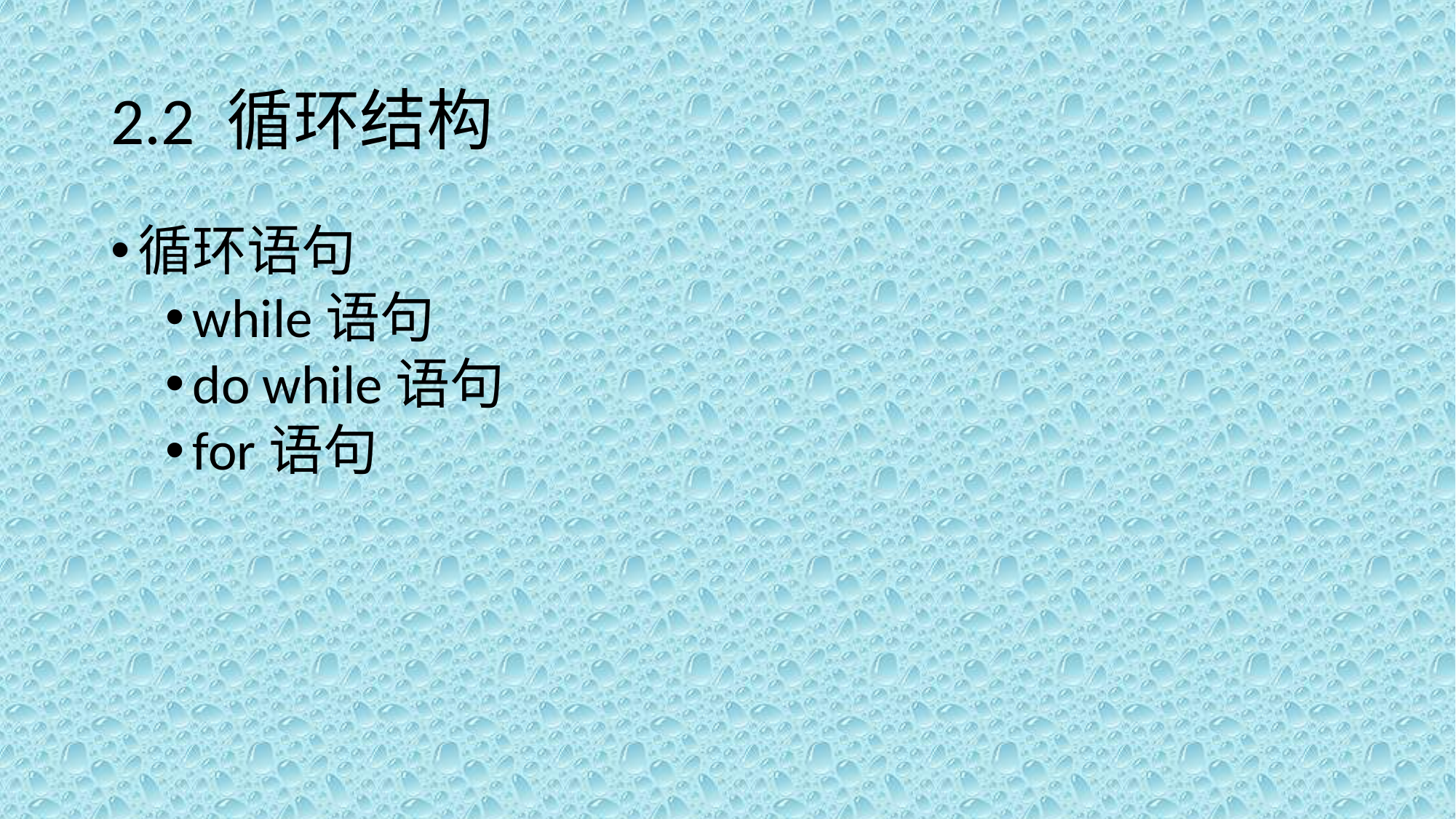

# 2.2 循环结构
循环语句
while语句
do while语句
for语句